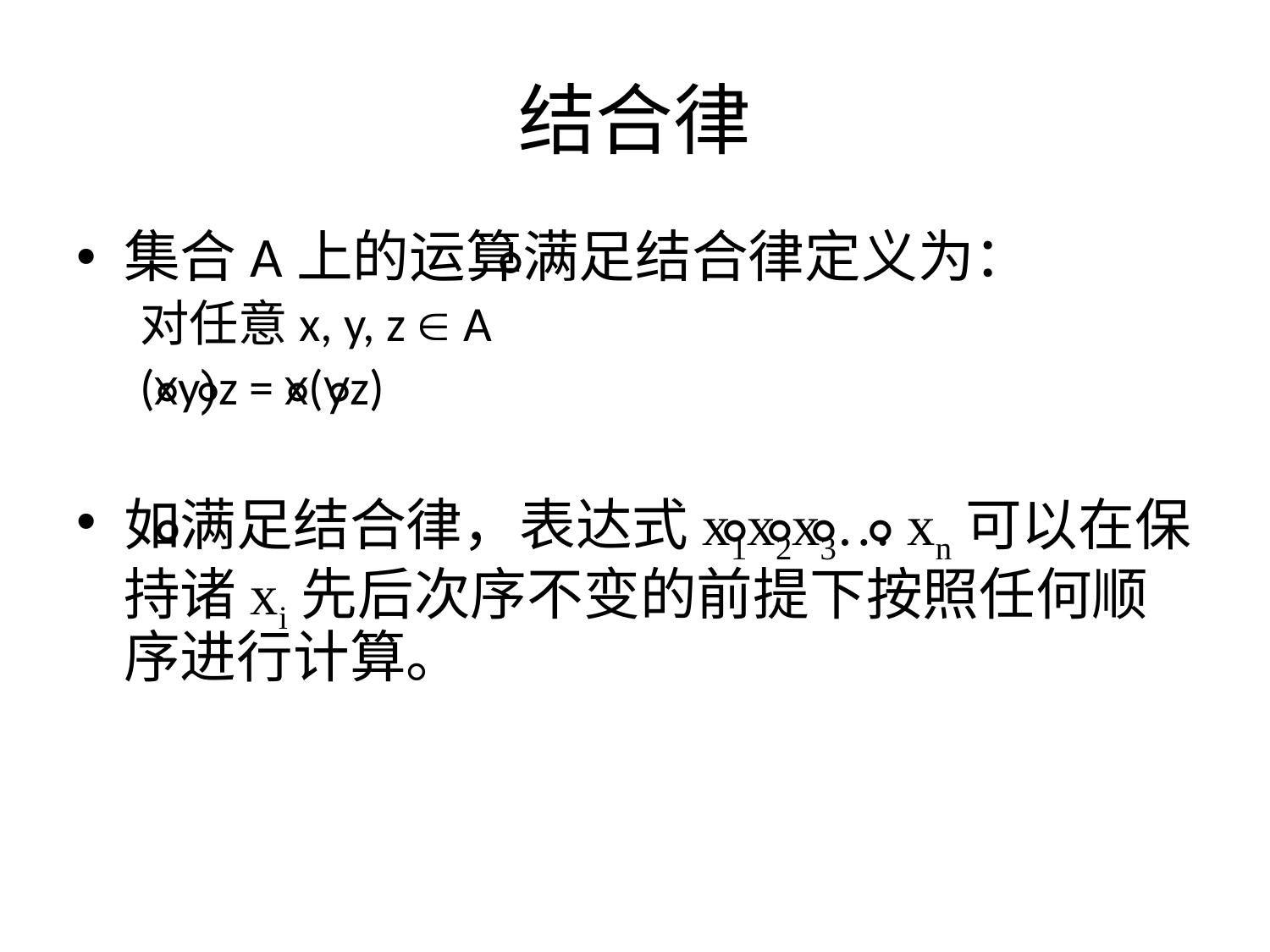

# 结合律
集合A上的运算⃘满足结合律定义为：
对任意x, y, z ∈ A
(x⃘y)⃘z = x⃘(y⃘z)

如果⃘满足结合律，表达式x1⃘x2⃘x3⃘…⃘ xn可以在保持诸xi先后次序不变的前提下按照任何顺序进行计算。